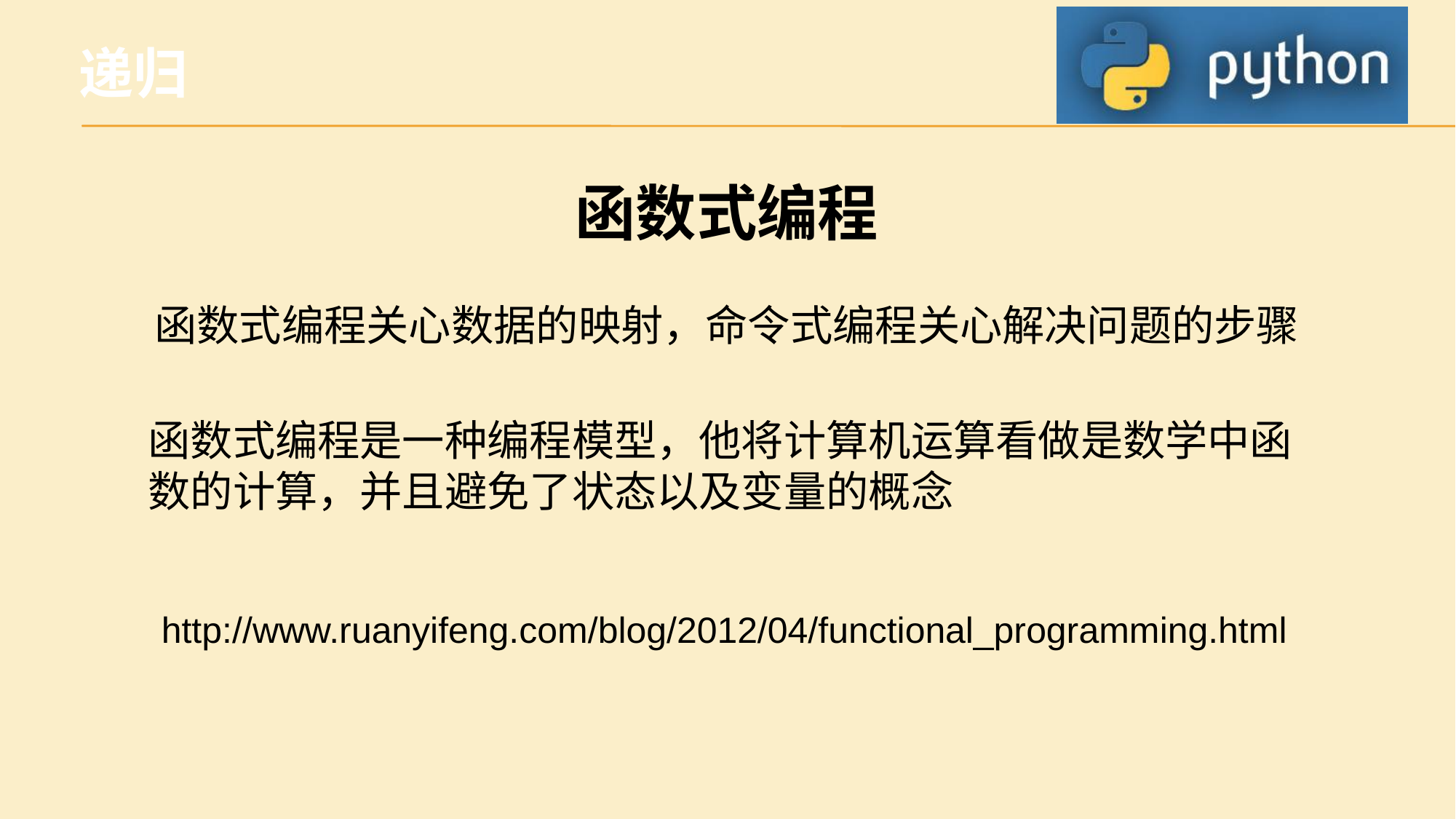

递归
函数式编程
函数式编程关心数据的映射，命令式编程关心解决问题的步骤
函数式编程是一种编程模型，他将计算机运算看做是数学中函数的计算，并且避免了状态以及变量的概念
http://www.ruanyifeng.com/blog/2012/04/functional_programming.html